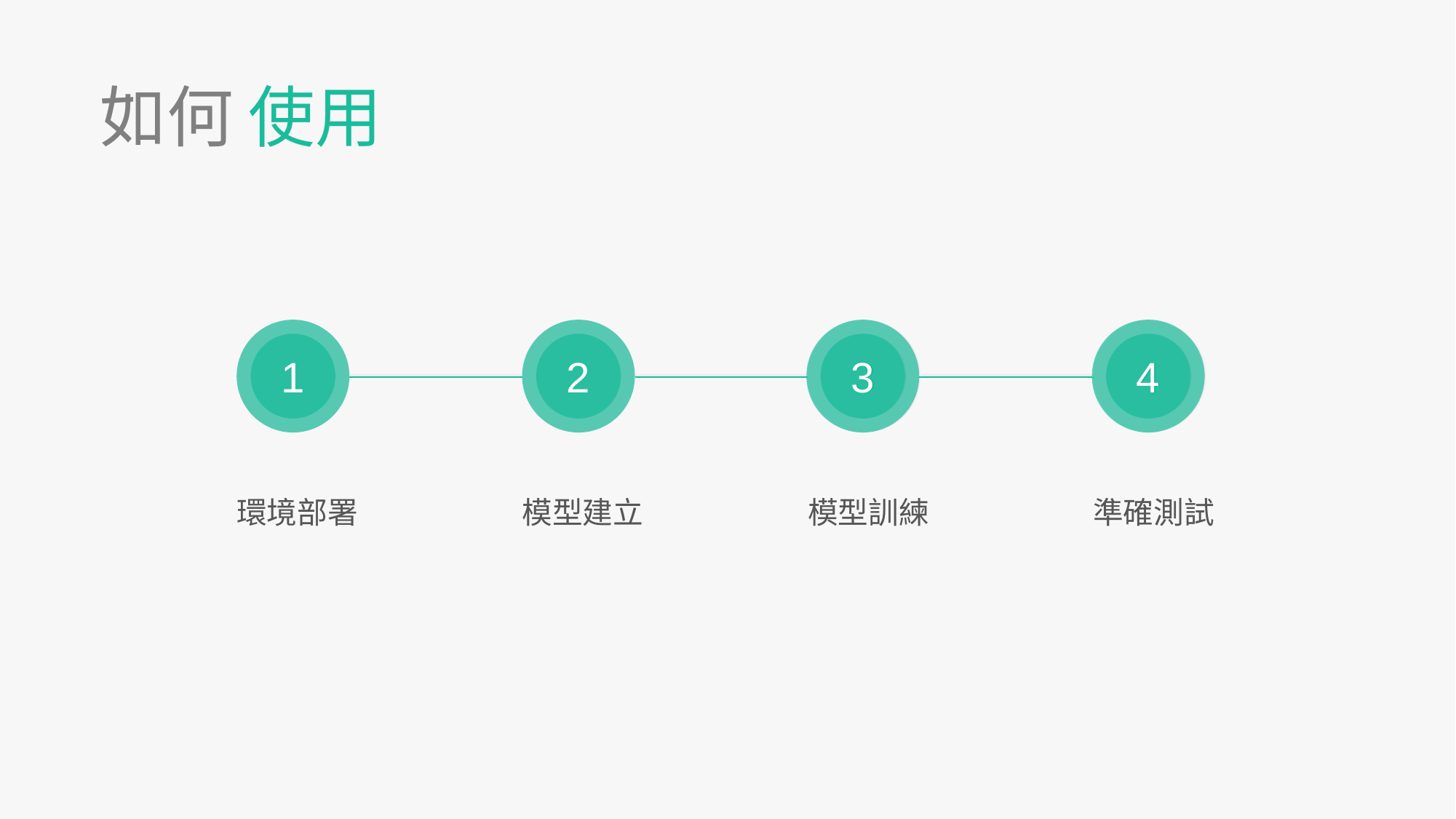

如何 使用
1

1

2

2

3

3

4

4

環境部署
模型建立
模型訓練
準確測試